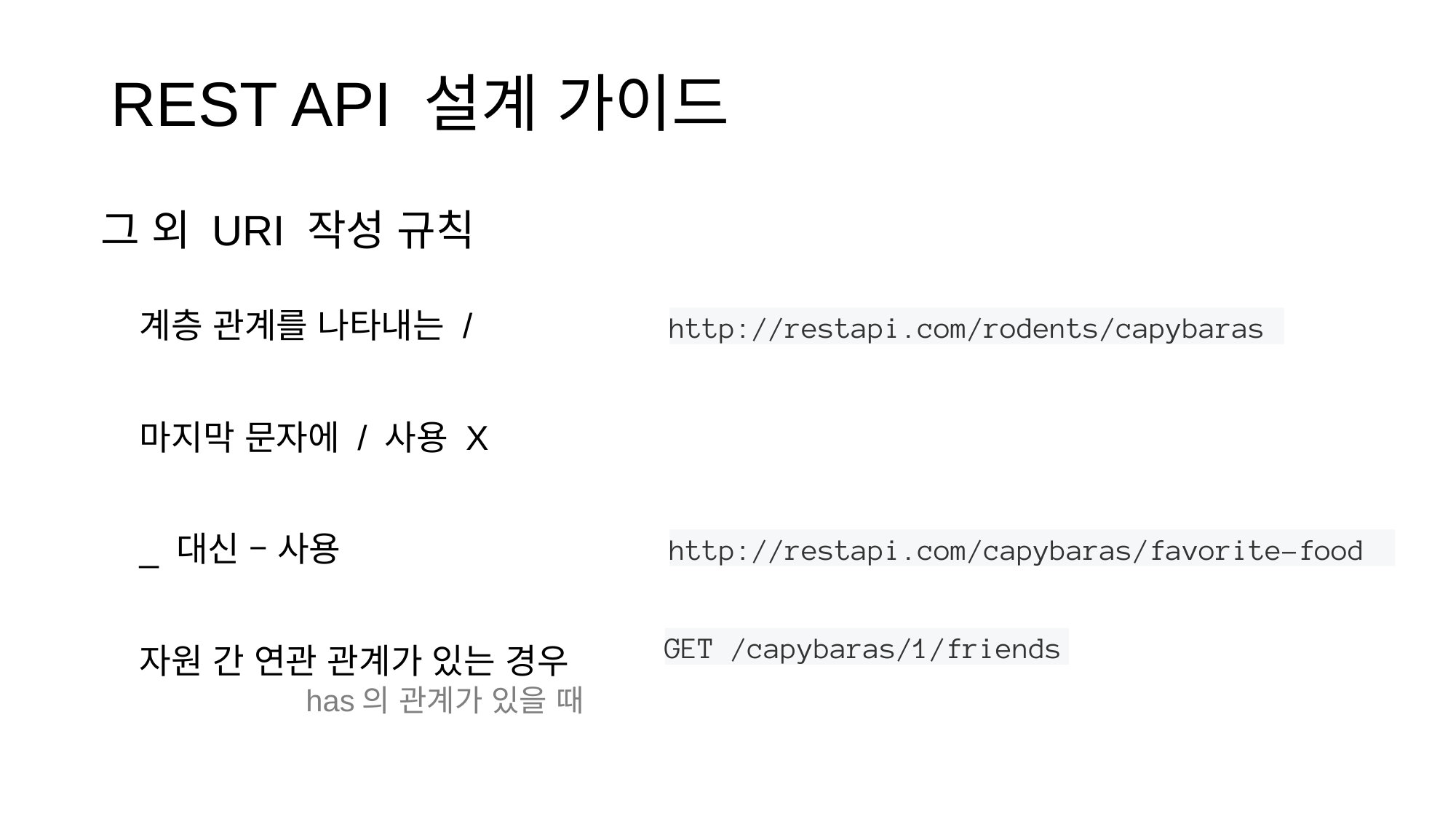

# REST API 설계 가이드
그 외 URI 작성 규칙
계층 관계를 나타내는 /

마지막 문자에 / 사용 X

_ 대신 – 사용

자원 간 연관 관계가 있는 경우
http://restapi.com/rodents/capybaras
http://restapi.com/capybaras/favorite-food
GET /capybaras/1/friends
has의 관계가 있을 때